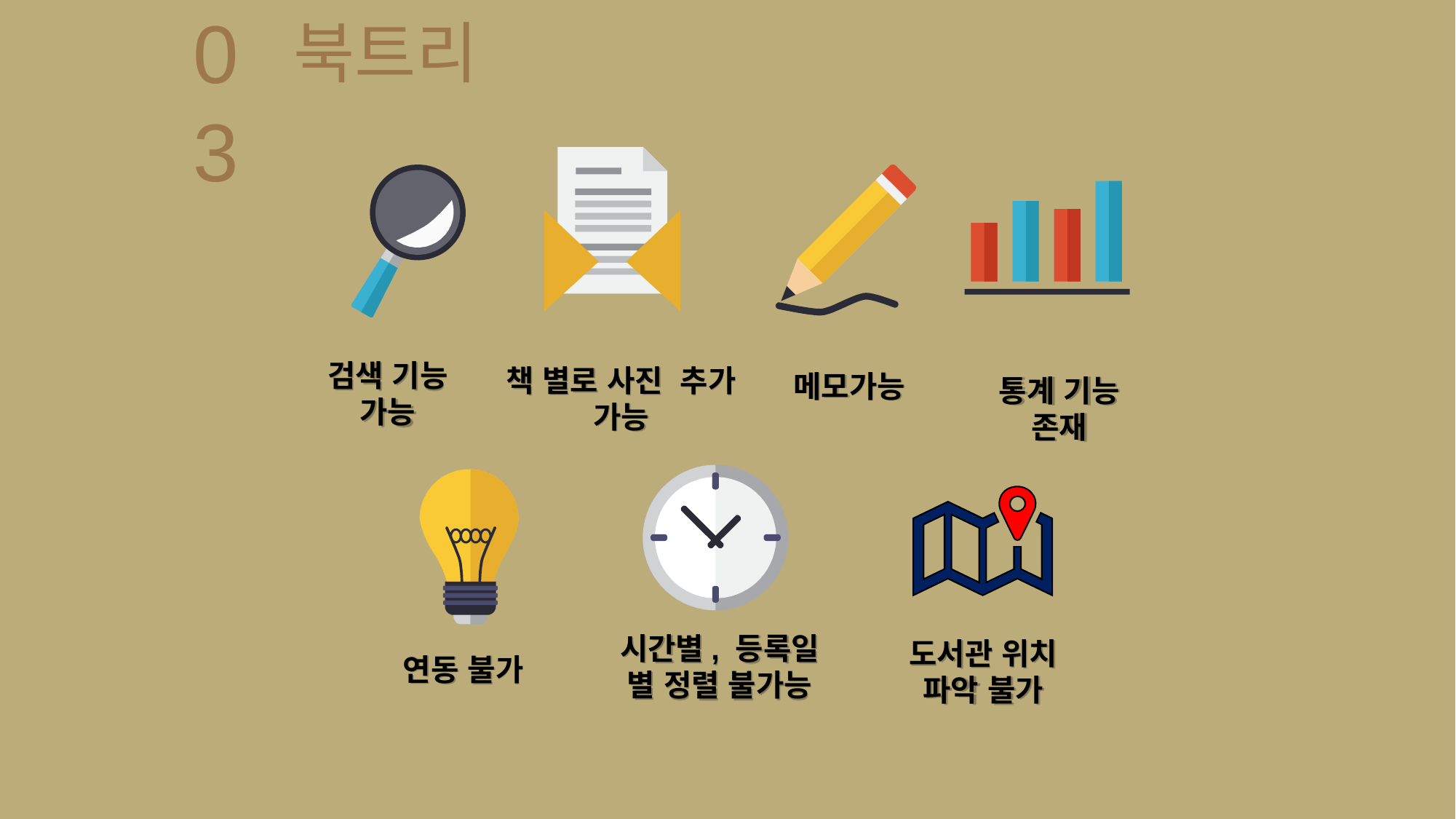

03
북트리

검색 기능 가능
책 별로 사진  추가 가능
메모가능
통계 기능 존재

시간별, 등록일 별 정렬 불가능
도서관 위치 파악 불가
연동 불가